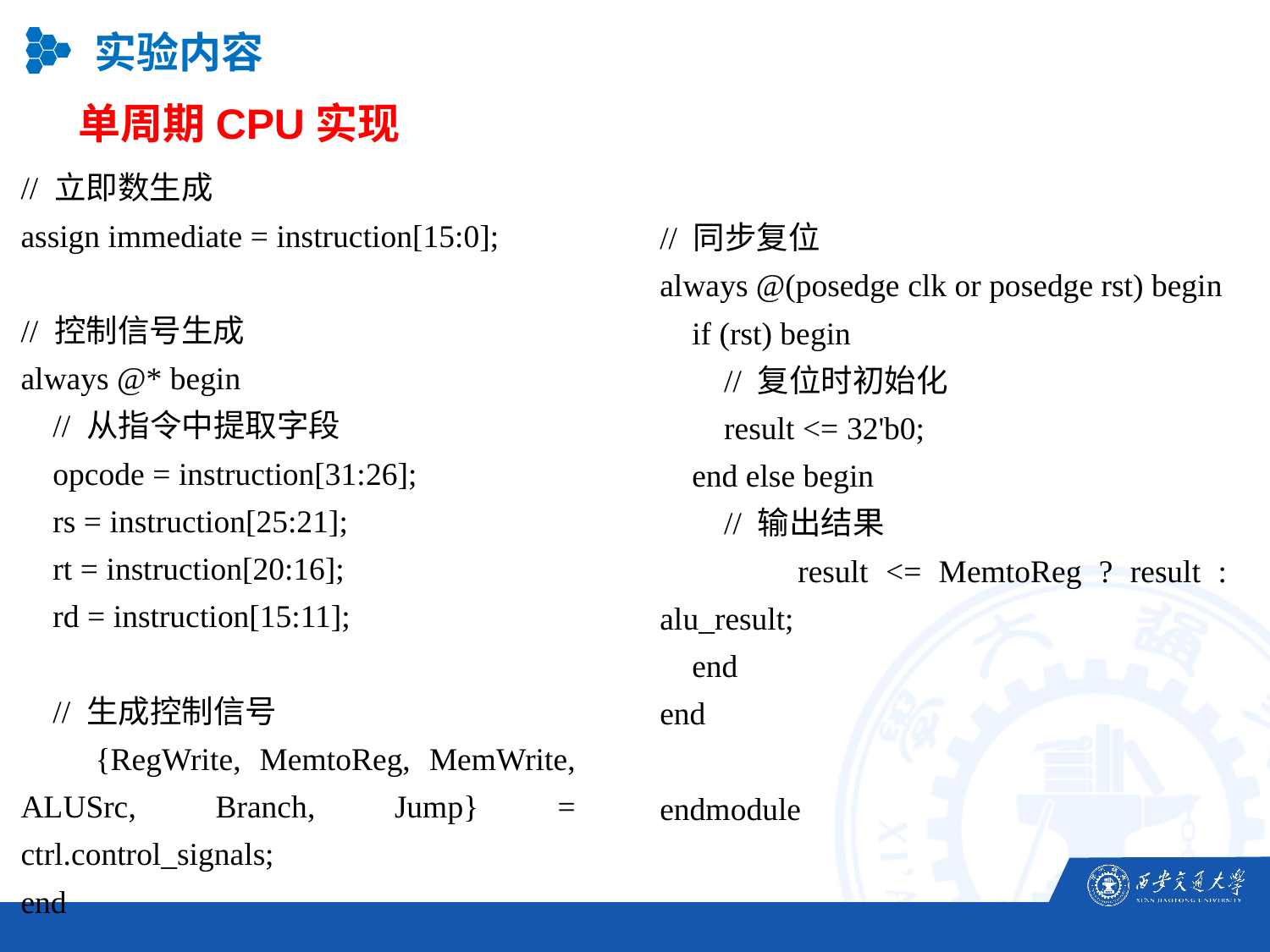

实验内容
单周期CPU实现
// 立即数生成
assign immediate = instruction[15:0];

// 控制信号生成
always @* begin
    // 从指令中提取字段
    opcode = instruction[31:26];
    rs = instruction[25:21];
    rt = instruction[20:16];
    rd = instruction[15:11];

    // 生成控制信号
    {RegWrite, MemtoReg, MemWrite, ALUSrc, Branch, Jump} = ctrl.control_signals;
end

// 同步复位
always @(posedge clk or posedge rst) begin
    if (rst) begin
        // 复位时初始化
        result <= 32'b0;
    end else begin
        // 输出结果
        result <= MemtoReg ? result : alu_result;
    end
end

endmodule